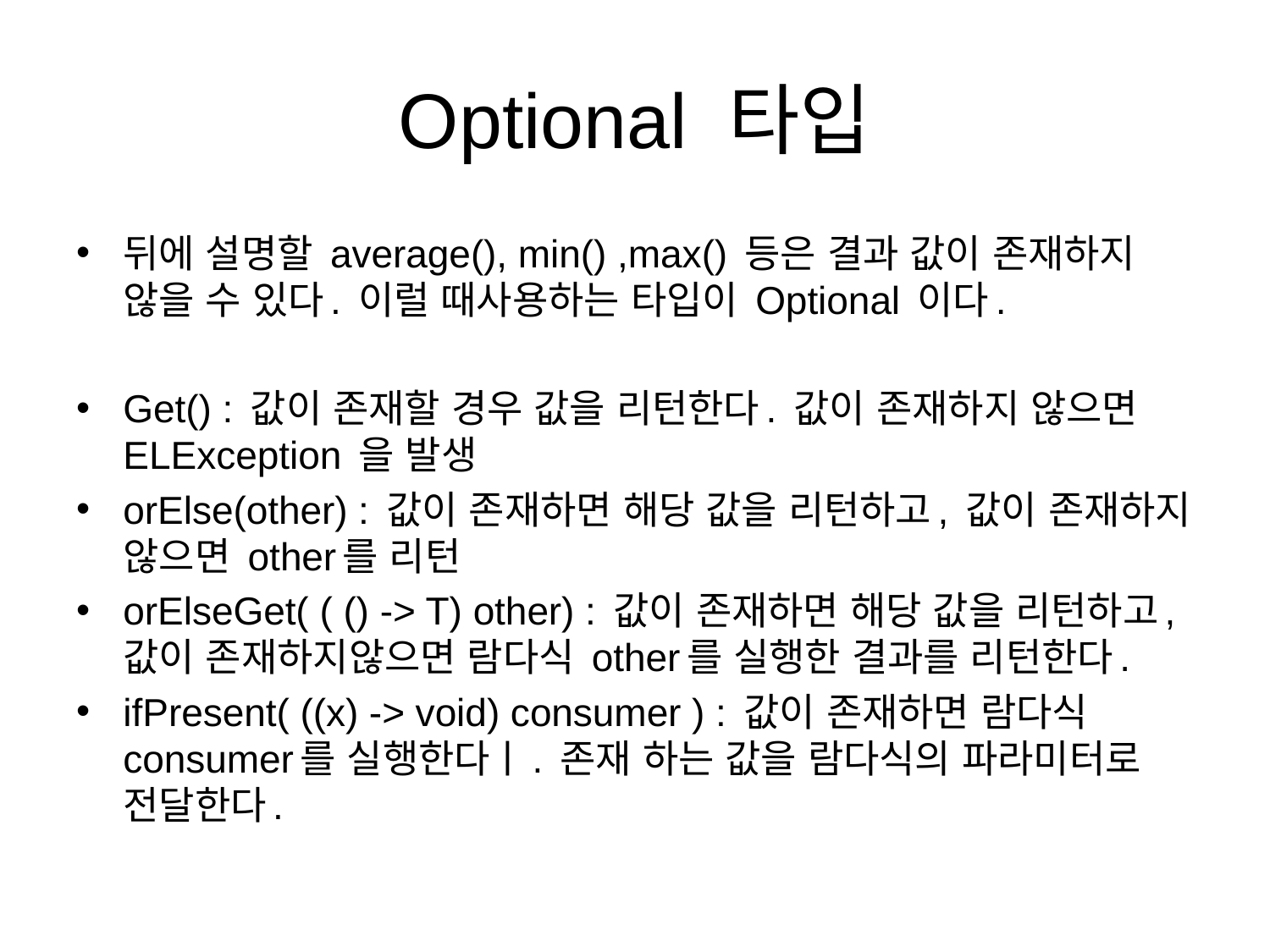

# Optional 타입
뒤에 설명할 average(), min() ,max() 등은 결과 값이 존재하지 않을 수 있다. 이럴 때사용하는 타입이 Optional 이다.

Get() : 값이 존재할 경우 값을 리턴한다. 값이 존재하지 않으면 ELException 을 발생
orElse(other) : 값이 존재하면 해당 값을 리턴하고, 값이 존재하지 않으면 other를 리턴
orElseGet( ( () -> T) other) : 값이 존재하면 해당 값을 리턴하고, 값이 존재하지않으면 람다식 other를 실행한 결과를 리턴한다.
ifPresent( ((x) -> void) consumer ) : 값이 존재하면 람다식 consumer를 실행한다ㅣ. 존재 하는 값을 람다식의 파라미터로 전달한다.